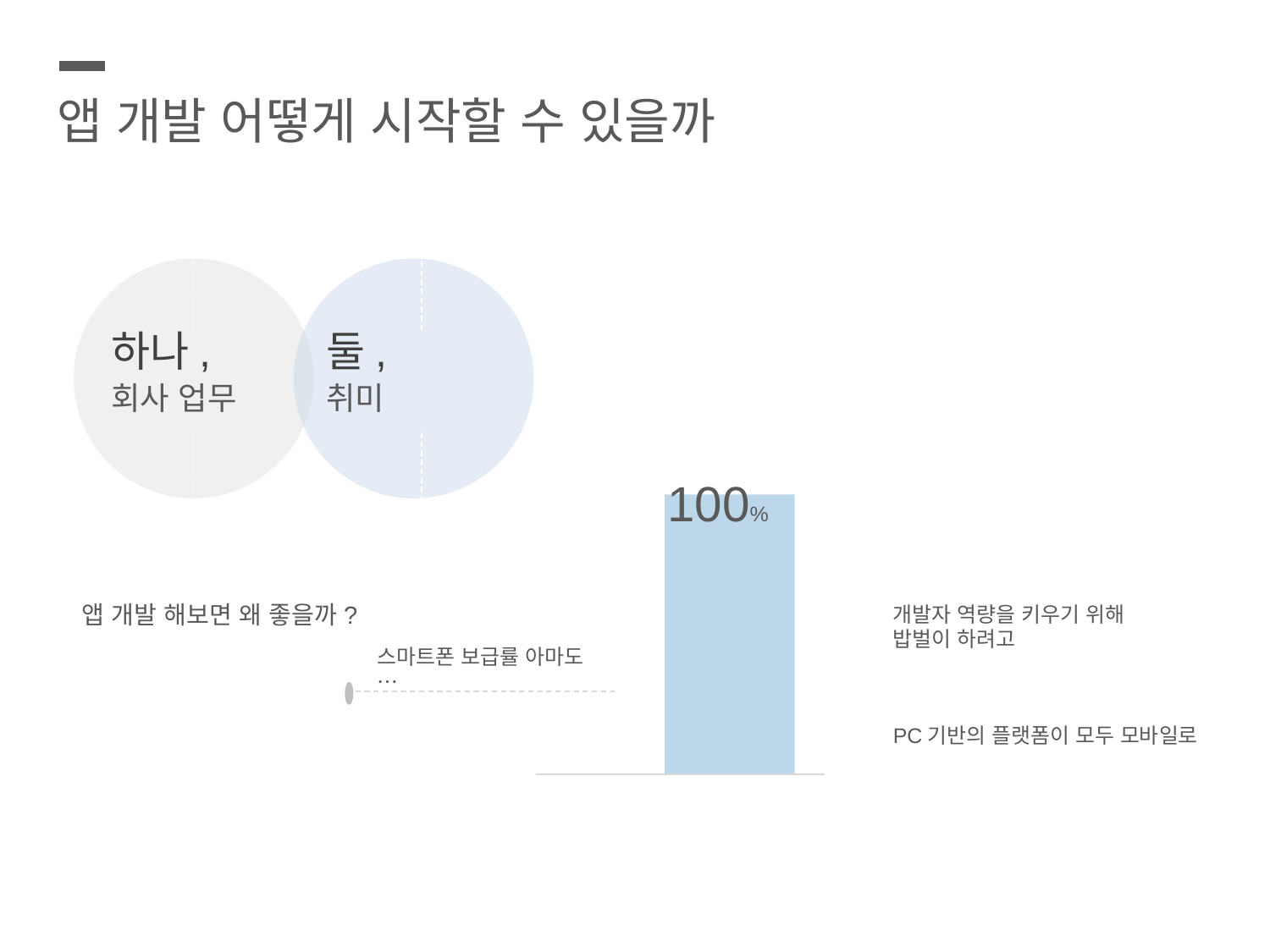

앱 개발 어떻게 시작할 수 있을까

하나,
둘,
회사 업무
취미
100%

앱 개발 해보면 왜 좋을까?
개발자 역량을 키우기 위해
밥벌이 하려고
스마트폰 보급률 아마도…

PC기반의 플랫폼이 모두 모바일로